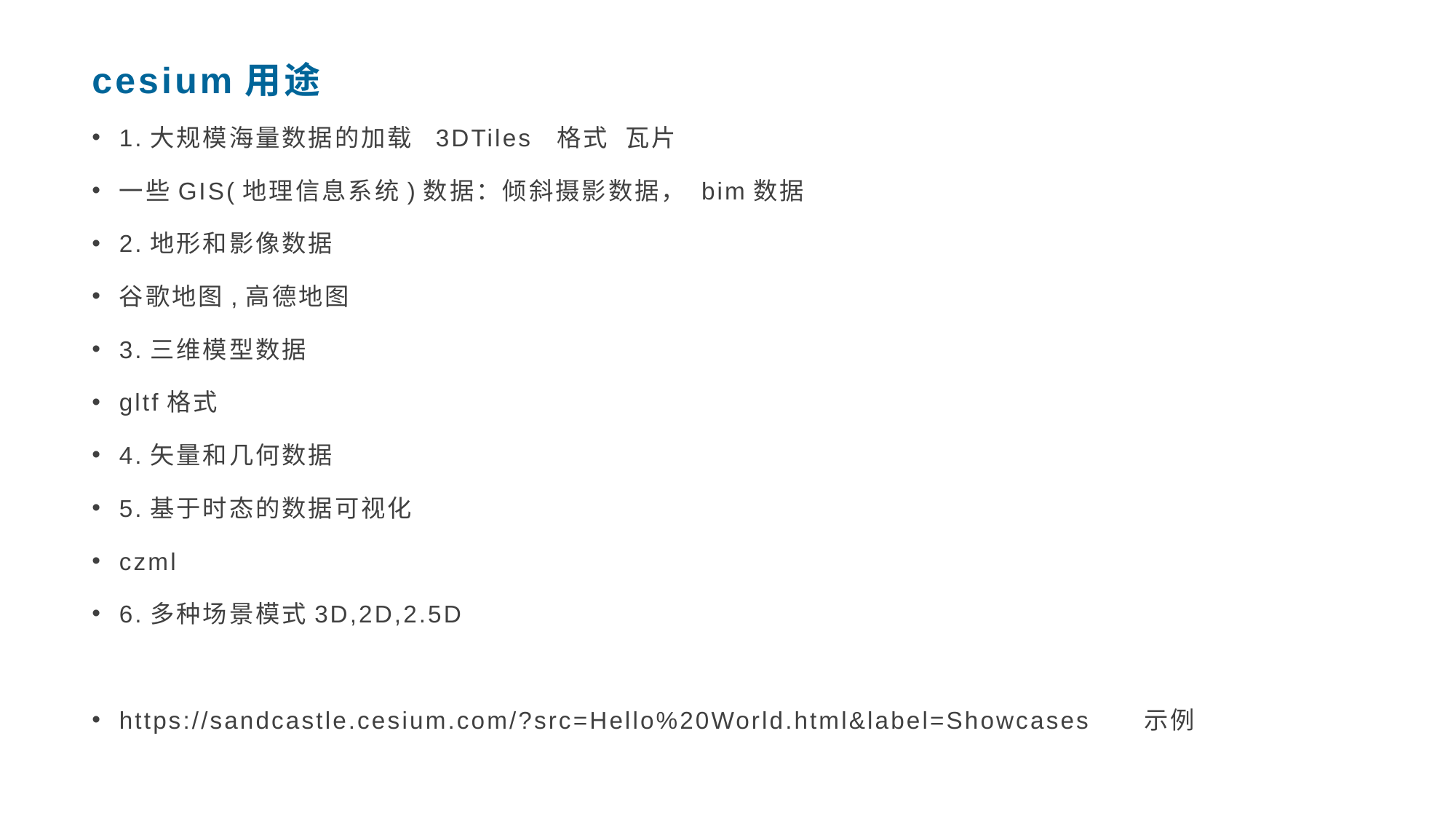

# cesium用途
1.大规模海量数据的加载  3DTiles  格式  瓦片
一些GIS(地理信息系统)数据：倾斜摄影数据， bim数据
2.地形和影像数据
谷歌地图,高德地图
3.三维模型数据
gltf格式
4.矢量和几何数据
5.基于时态的数据可视化
czml
6.多种场景模式3D,2D,2.5D

https://sandcastle.cesium.com/?src=Hello%20World.html&label=Showcases     示例